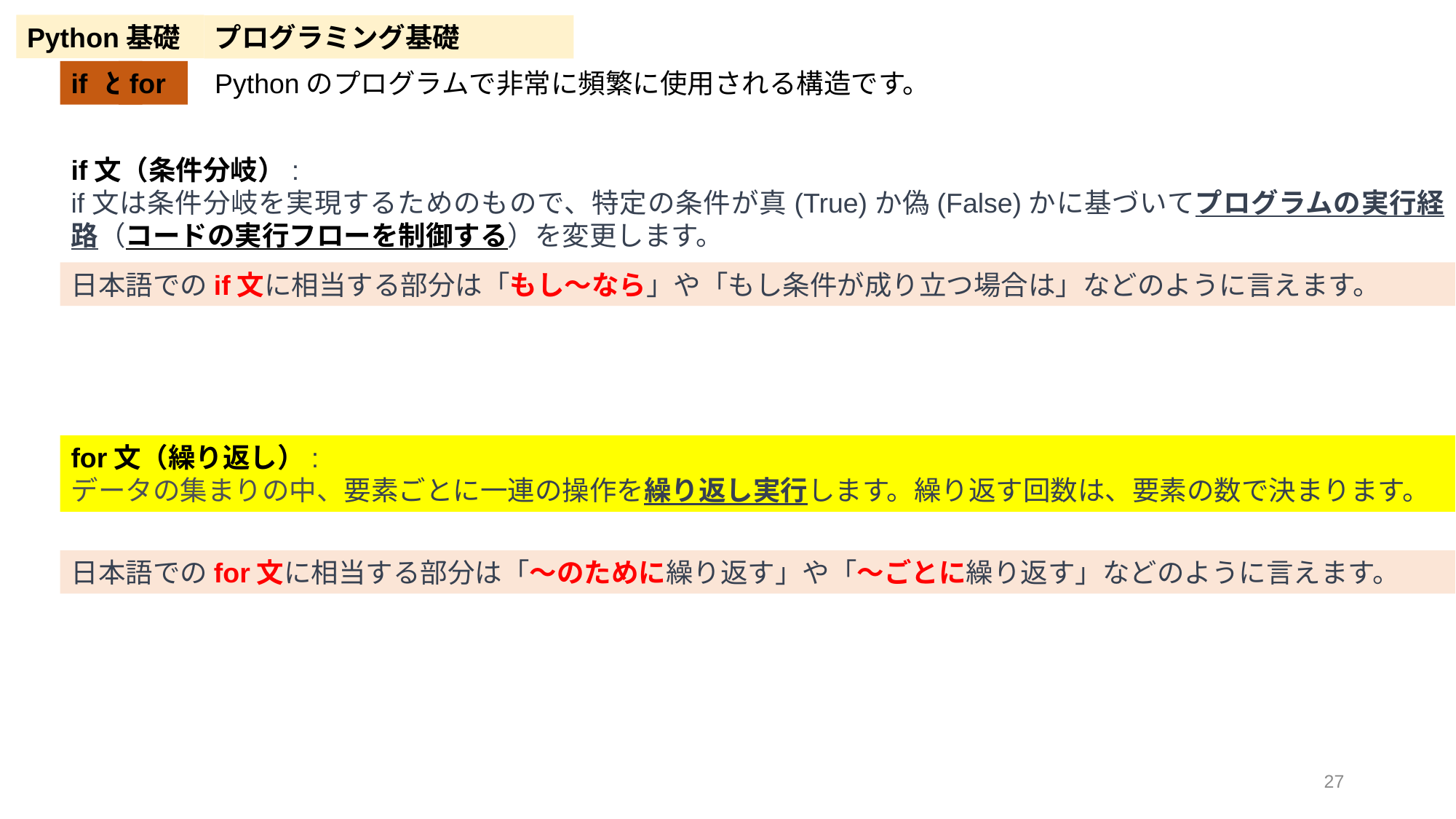

Python基礎
プログラミング基礎
if と
for
Pythonのプログラムで非常に頻繁に使用される構造です。
if文（条件分岐）:
if文は条件分岐を実現するためのもので、特定の条件が真(True)か偽(False)かに基づいてプログラムの実行経路（コードの実行フローを制御する）を変更します。
日本語でのif文に相当する部分は「もし〜なら」や「もし条件が成り立つ場合は」などのように言えます。
for文（繰り返し）:
データの集まりの中、要素ごとに一連の操作を繰り返し実行します。繰り返す回数は、要素の数で決まります。
日本語でのfor文に相当する部分は「〜のために繰り返す」や「〜ごとに繰り返す」などのように言えます。
27